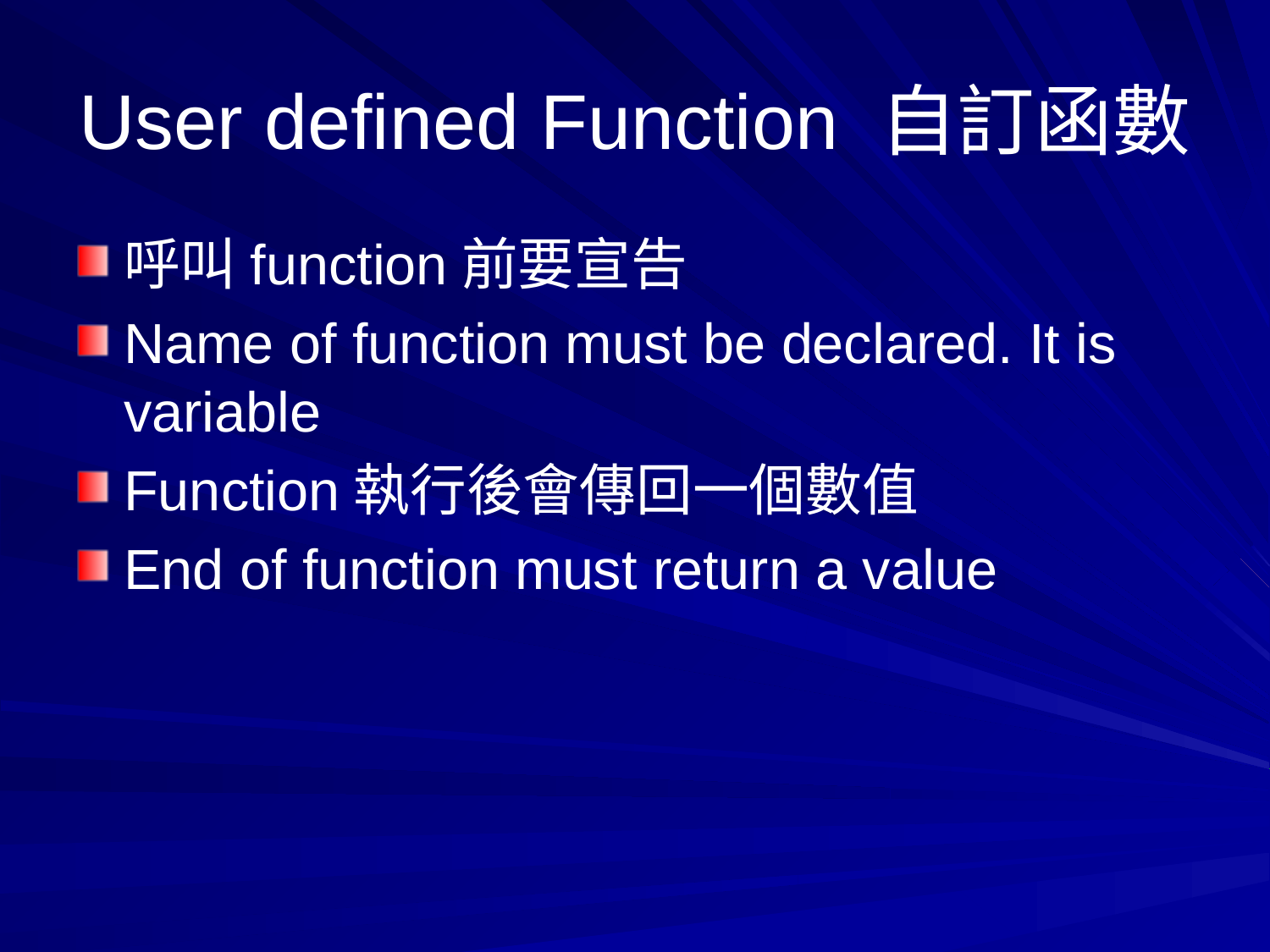

# User defined Function 自訂函數
呼叫function前要宣告
Name of function must be declared. It is variable
Function執行後會傳回一個數值
End of function must return a value